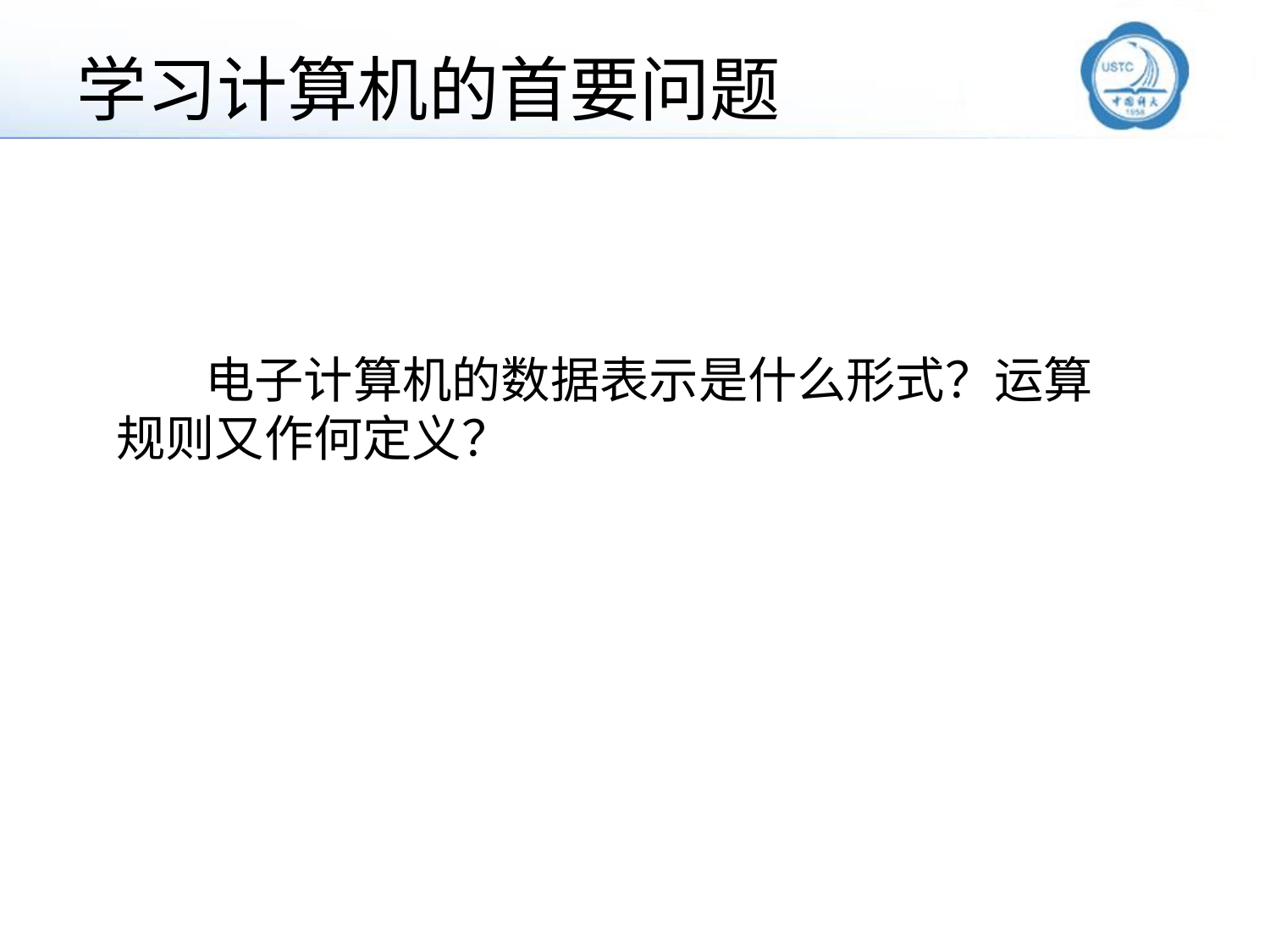

# 学习计算机的首要问题

       电子计算机的数据表示是什么形式？运算规则又作何定义？